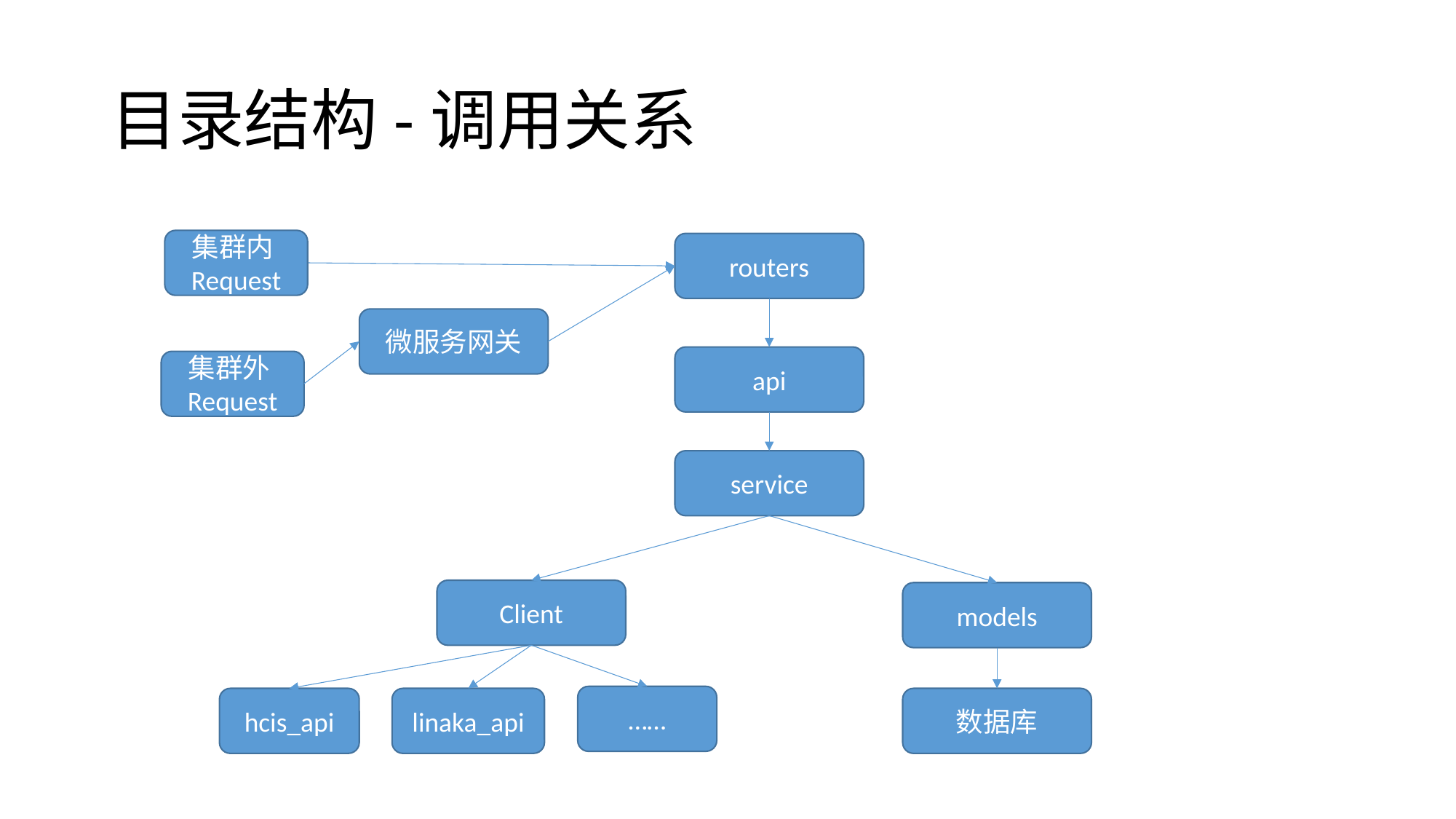

# 目录结构-调用关系

集群内Request
routers
微服务网关
api
集群外Request
service
Client
models
……
hcis_api
linaka_api
数据库